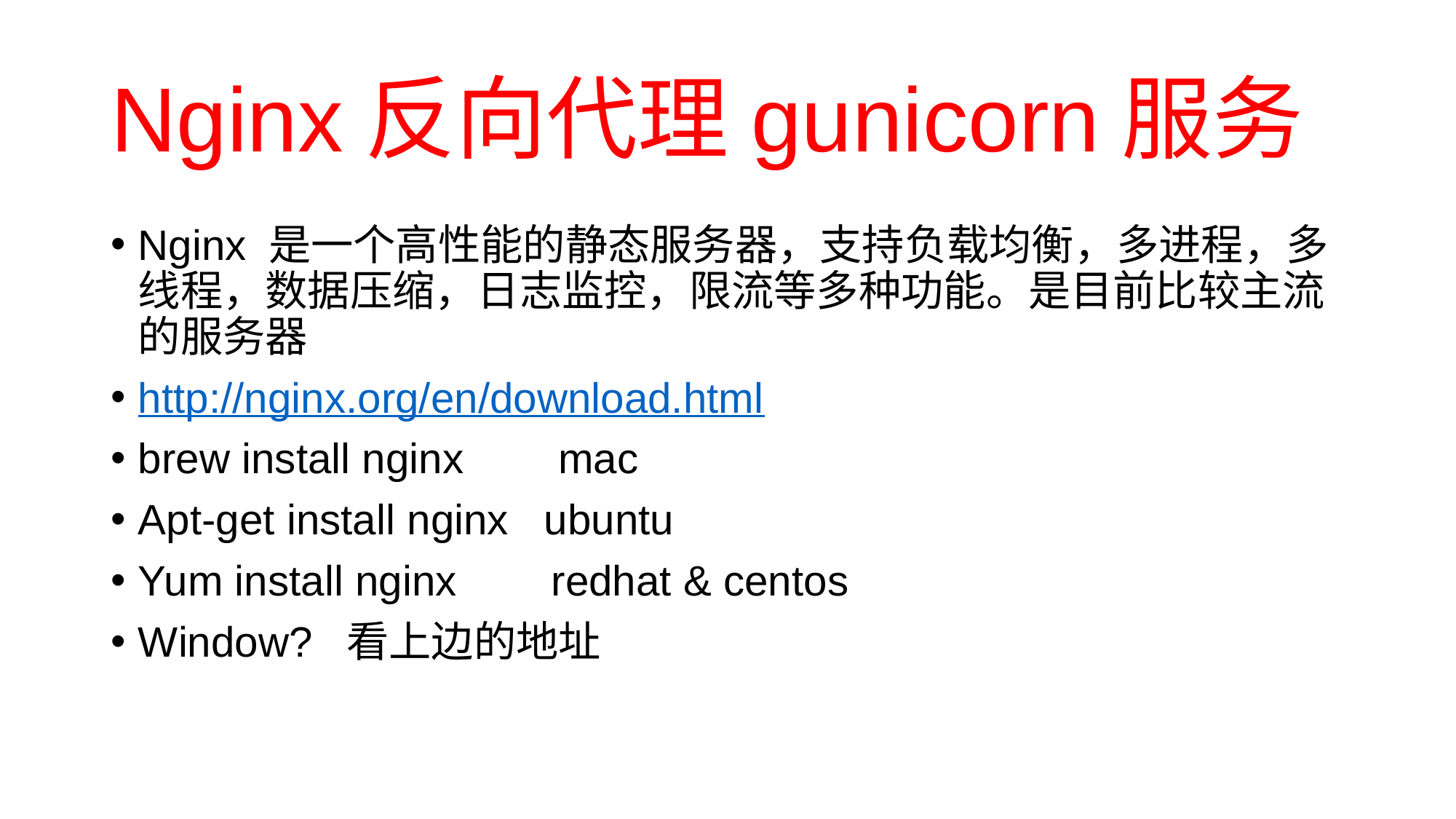

# Nginx反向代理gunicorn服务
Nginx 是一个高性能的静态服务器，支持负载均衡，多进程，多线程，数据压缩，日志监控，限流等多种功能。是目前比较主流的服务器
http://nginx.org/en/download.html
brew install nginx        mac
Apt-get install nginx   ubuntu
Yum install nginx        redhat & centos
Window?  看上边的地址